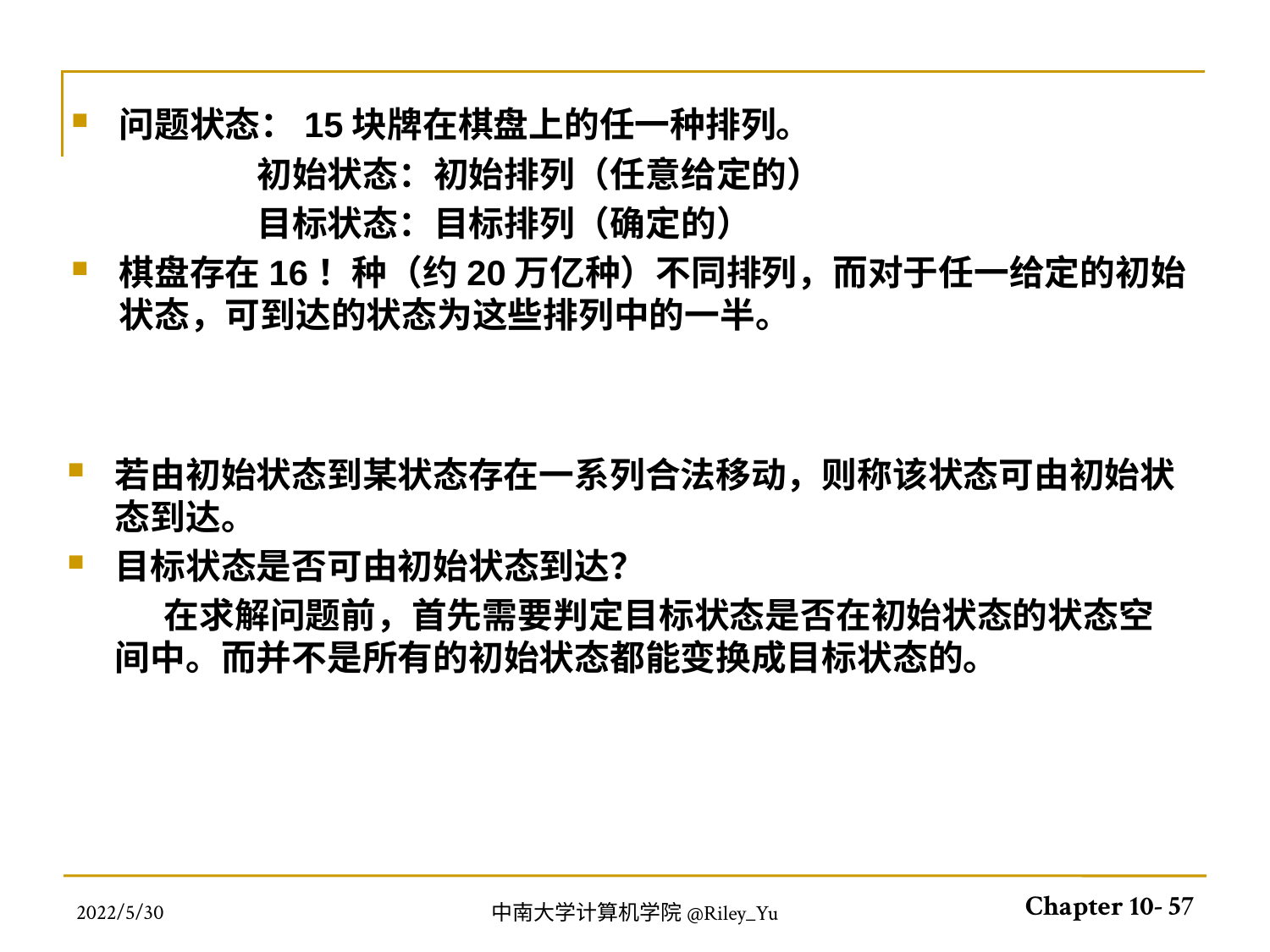

问题状态：15块牌在棋盘上的任一种排列。
                      初始状态：初始排列（任意给定的）
                      目标状态：目标排列（确定的）
棋盘存在16！种（约20万亿种）不同排列，而对于任一给定的初始状态，可到达的状态为这些排列中的一半。
若由初始状态到某状态存在一系列合法移动，则称该状态可由初始状态到达。
目标状态是否可由初始状态到达？
           在求解问题前，首先需要判定目标状态是否在初始状态的状态空间中。而并不是所有的初始状态都能变换成目标状态的。
2022/5/30
Chapter 10- 57
中南大学计算机学院@Riley_Yu